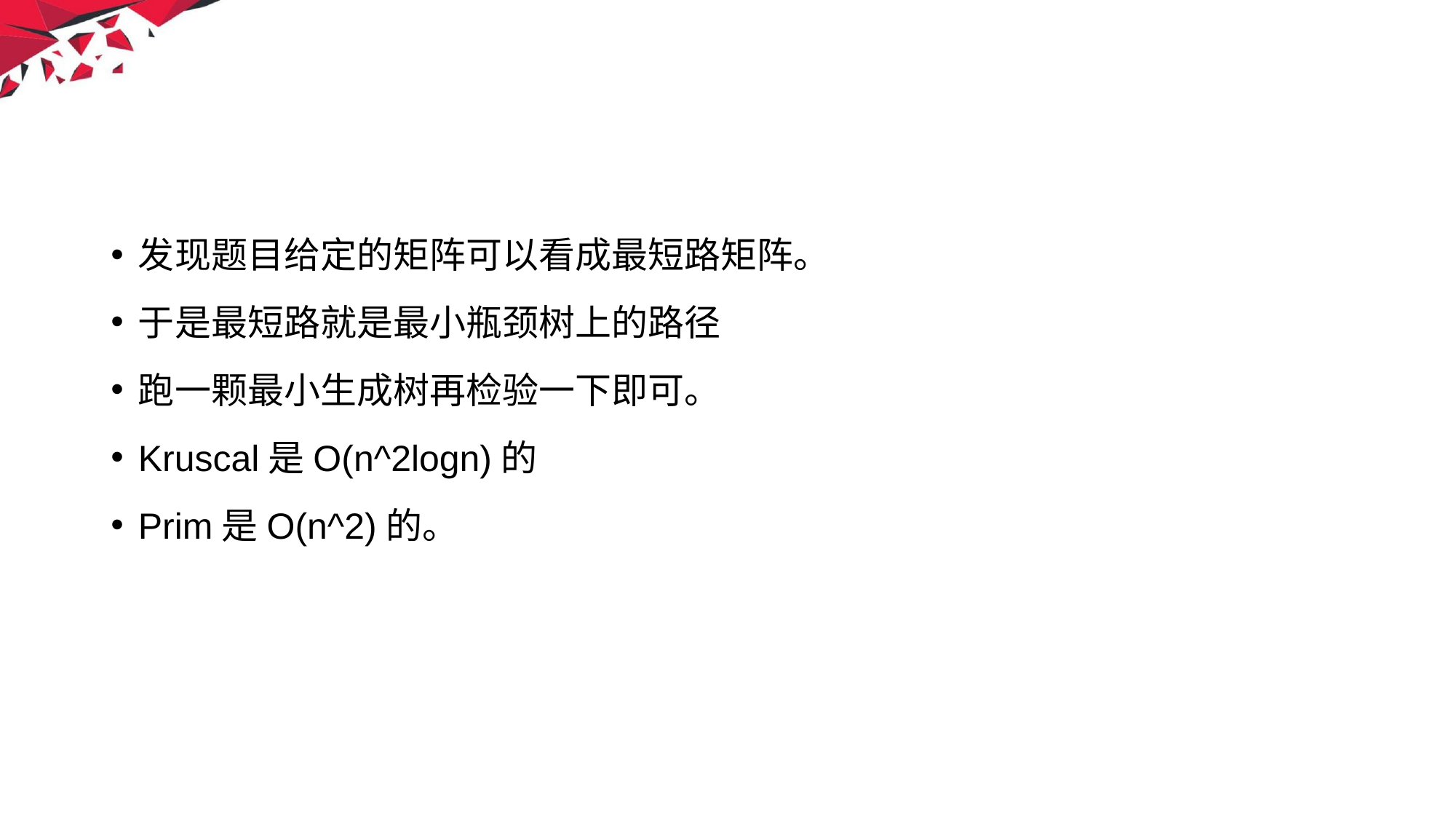

发现题目给定的矩阵可以看成最短路矩阵。
于是最短路就是最小瓶颈树上的路径
跑一颗最小生成树再检验一下即可。
Kruscal是O(n^2logn)的
Prim是O(n^2)的。